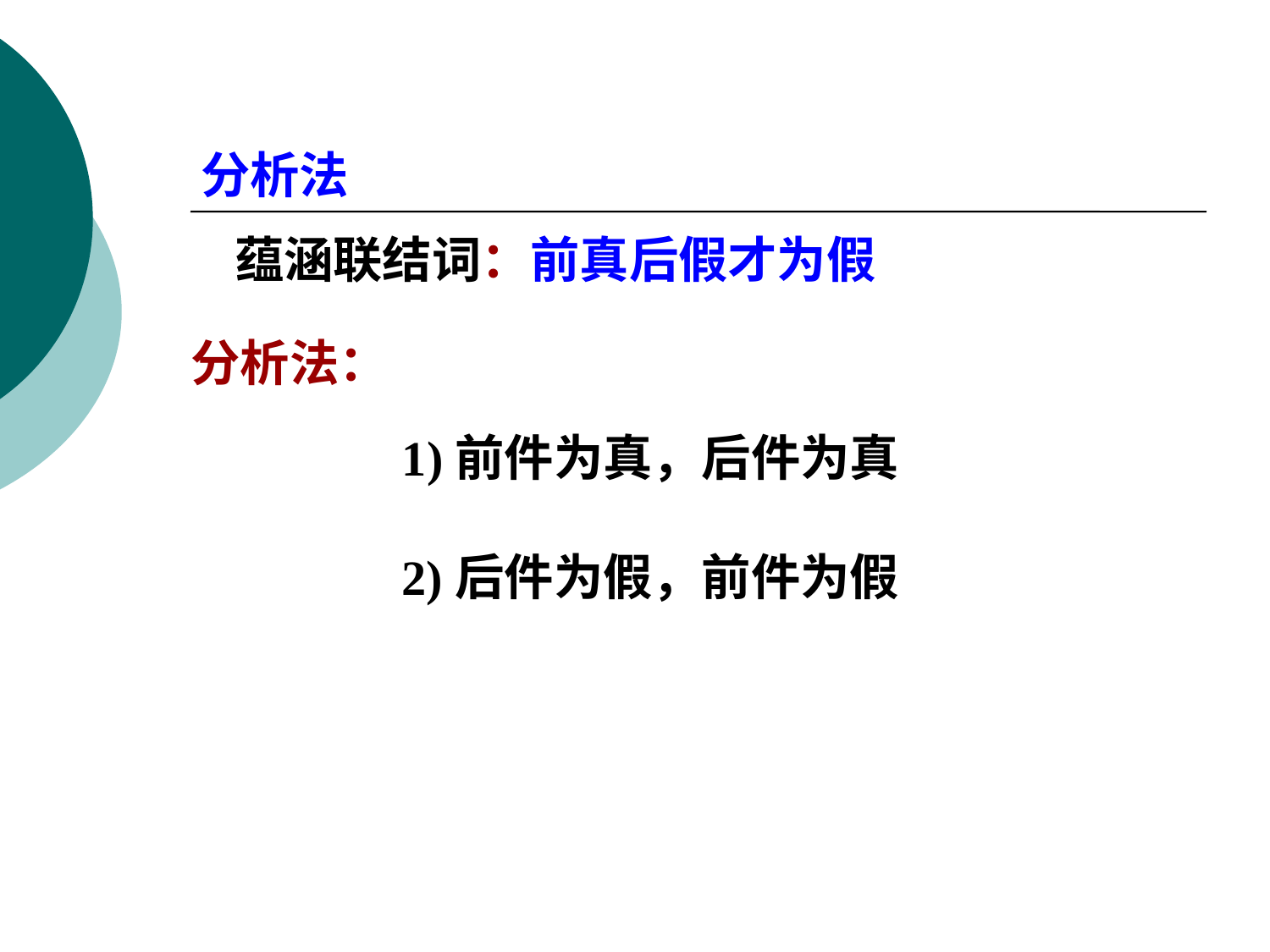

分析法
蕴涵联结词：前真后假才为假
分析法：
1)前件为真，后件为真
2)后件为假，前件为假